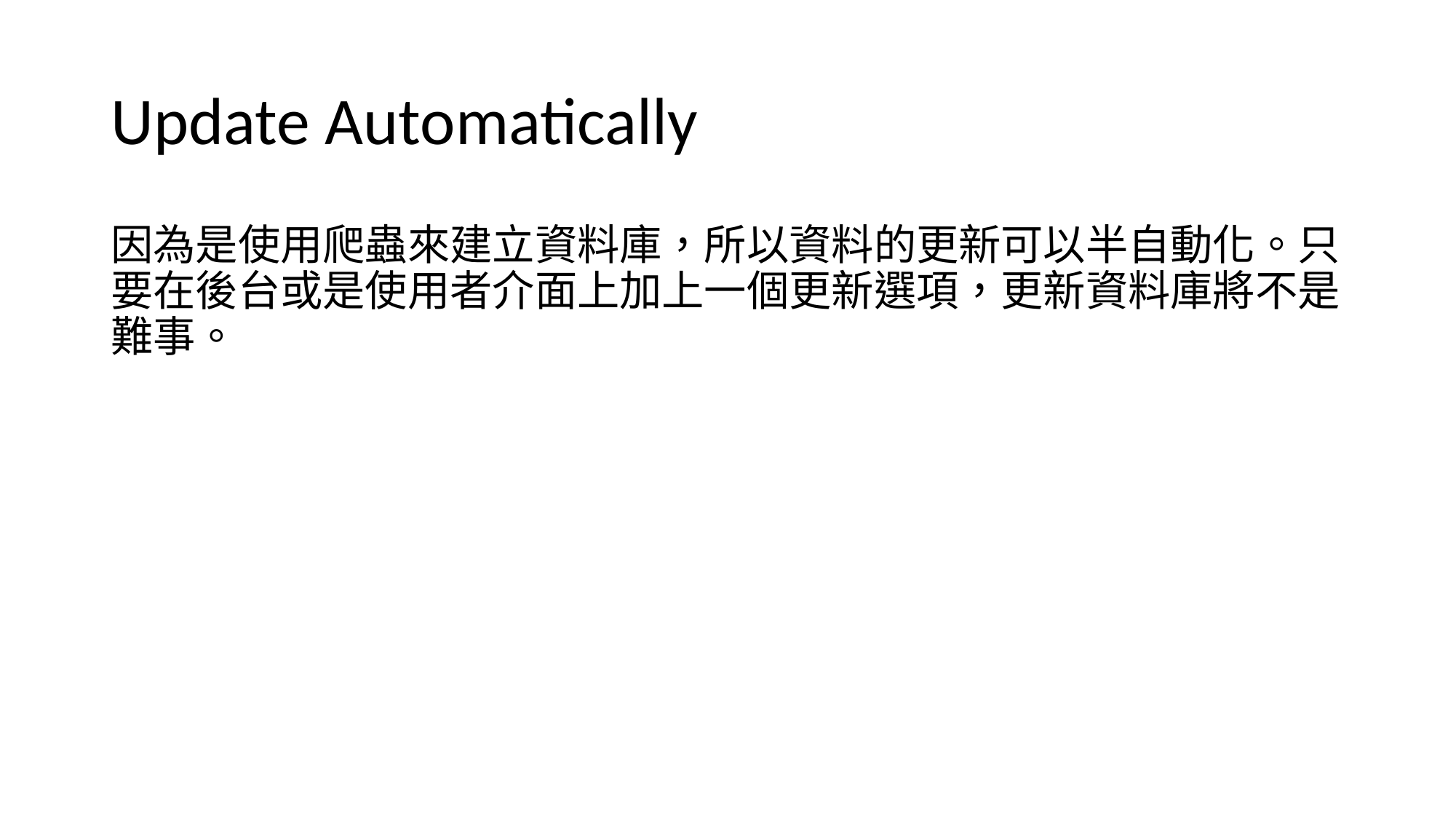

# Update Automatically
因為是使用爬蟲來建立資料庫，所以資料的更新可以半自動化。只要在後台或是使用者介面上加上一個更新選項，更新資料庫將不是難事。